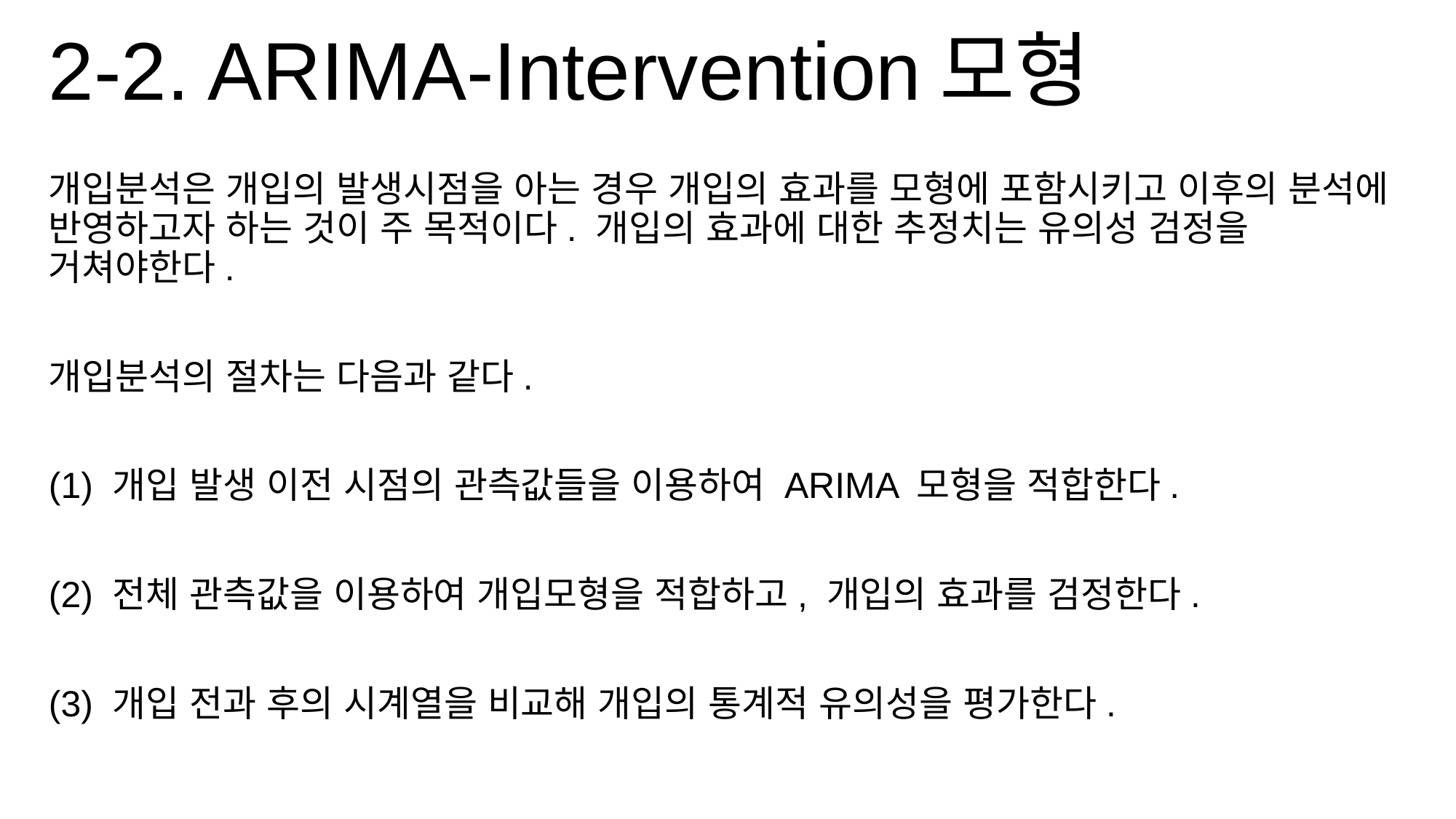

# 2-2. ARIMA-Intervention모형
개입분석은 개입의 발생시점을 아는 경우 개입의 효과를 모형에 포함시키고 이후의 분석에 반영하고자 하는 것이 주 목적이다. 개입의 효과에 대한 추정치는 유의성 검정을 거쳐야한다.

개입분석의 절차는 다음과 같다.

(1) 개입 발생 이전 시점의 관측값들을 이용하여 ARIMA 모형을 적합한다.

(2) 전체 관측값을 이용하여 개입모형을 적합하고, 개입의 효과를 검정한다.

(3) 개입 전과 후의 시계열을 비교해 개입의 통계적 유의성을 평가한다.